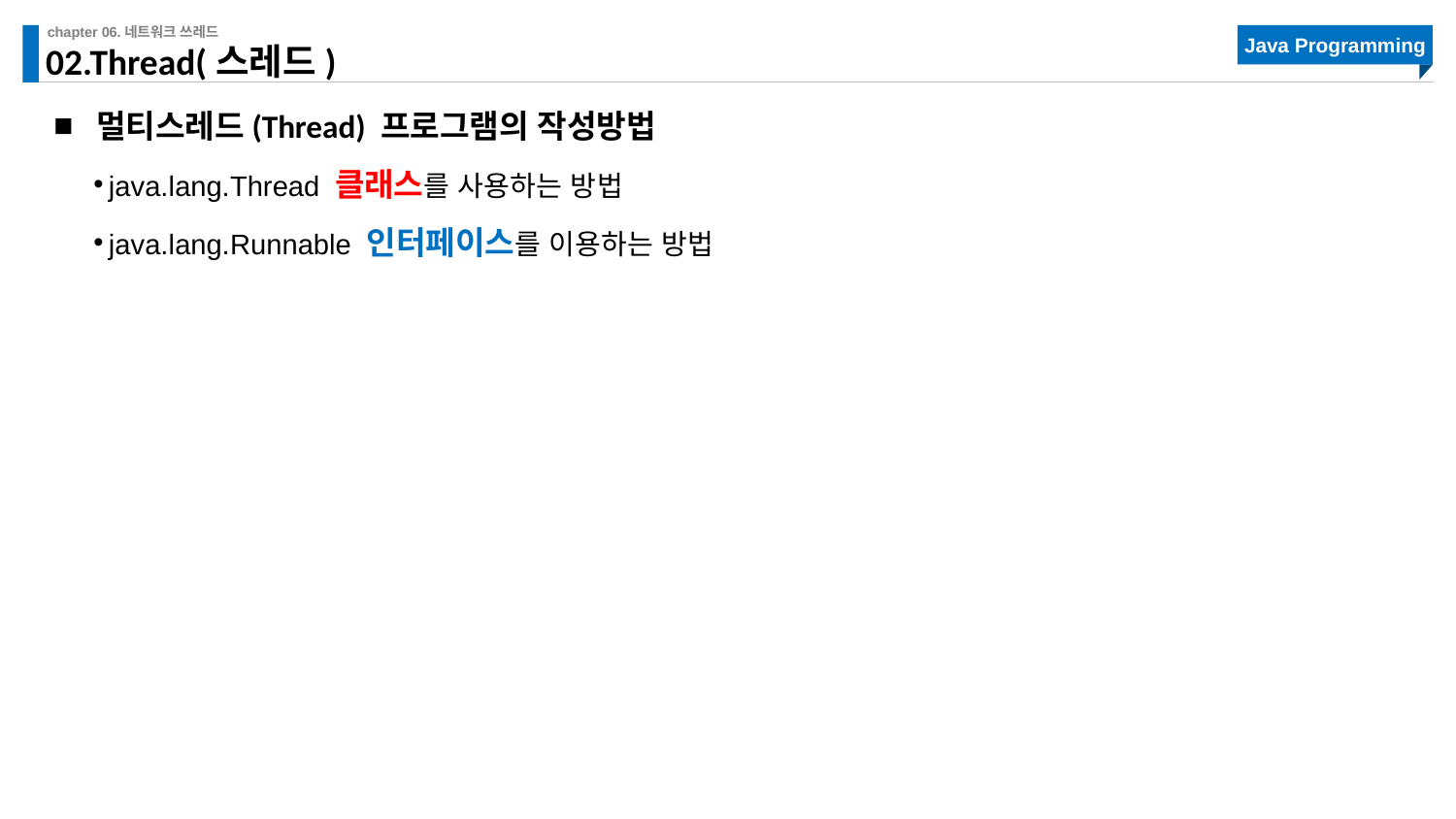

# 02.Thread(스레드)
멀티스레드(Thread) 프로그램의 작성방법
java.lang.Thread 클래스를 사용하는 방법
java.lang.Runnable 인터페이스를 이용하는 방법